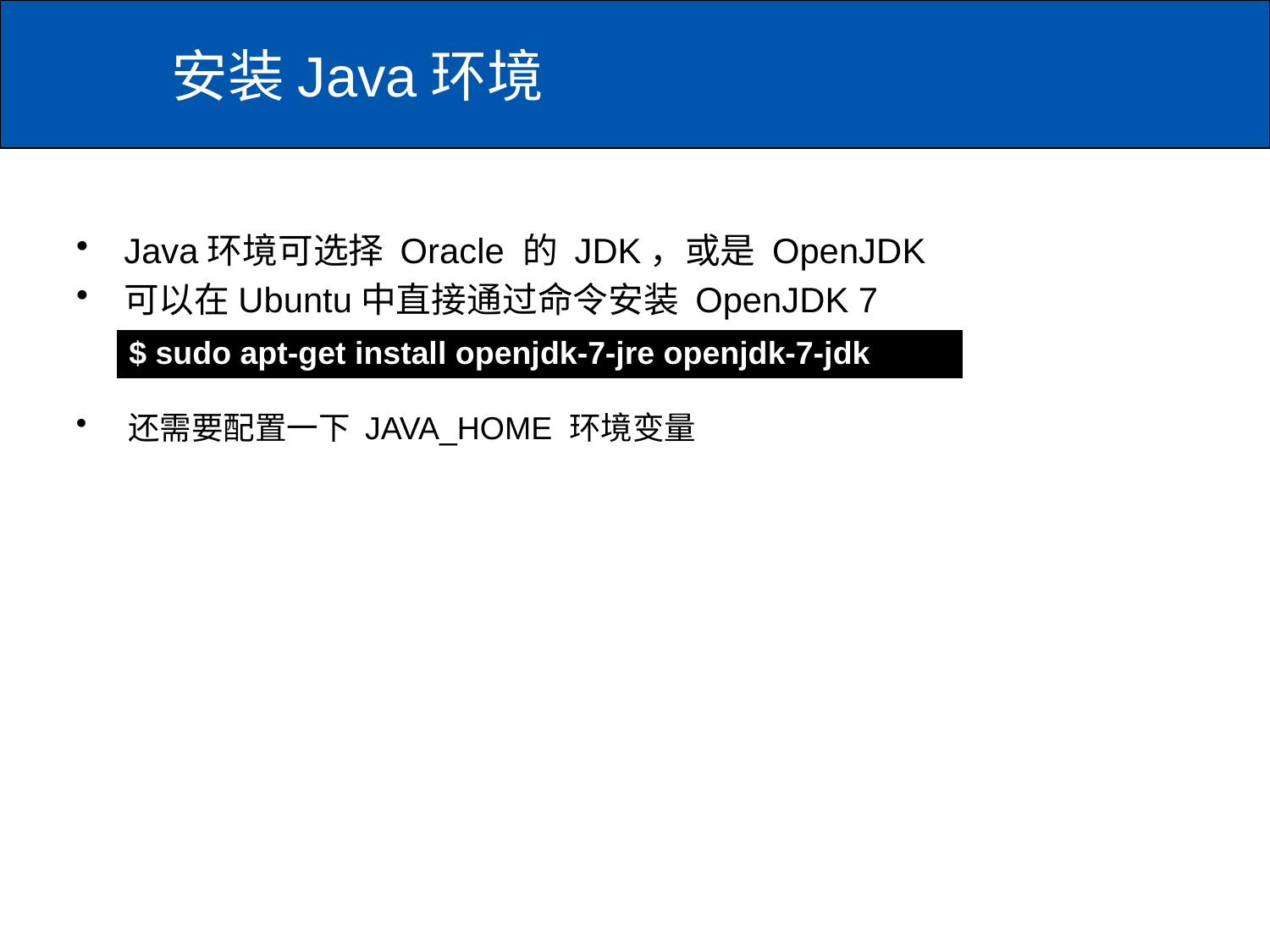

# 安装Java环境
Java环境可选择 Oracle 的 JDK，或是 OpenJDK
可以在Ubuntu中直接通过命令安装 OpenJDK 7
| $ sudo apt-get install openjdk-7-jre openjdk-7-jdk |
| --- |
  还需要配置一下 JAVA_HOME 环境变量